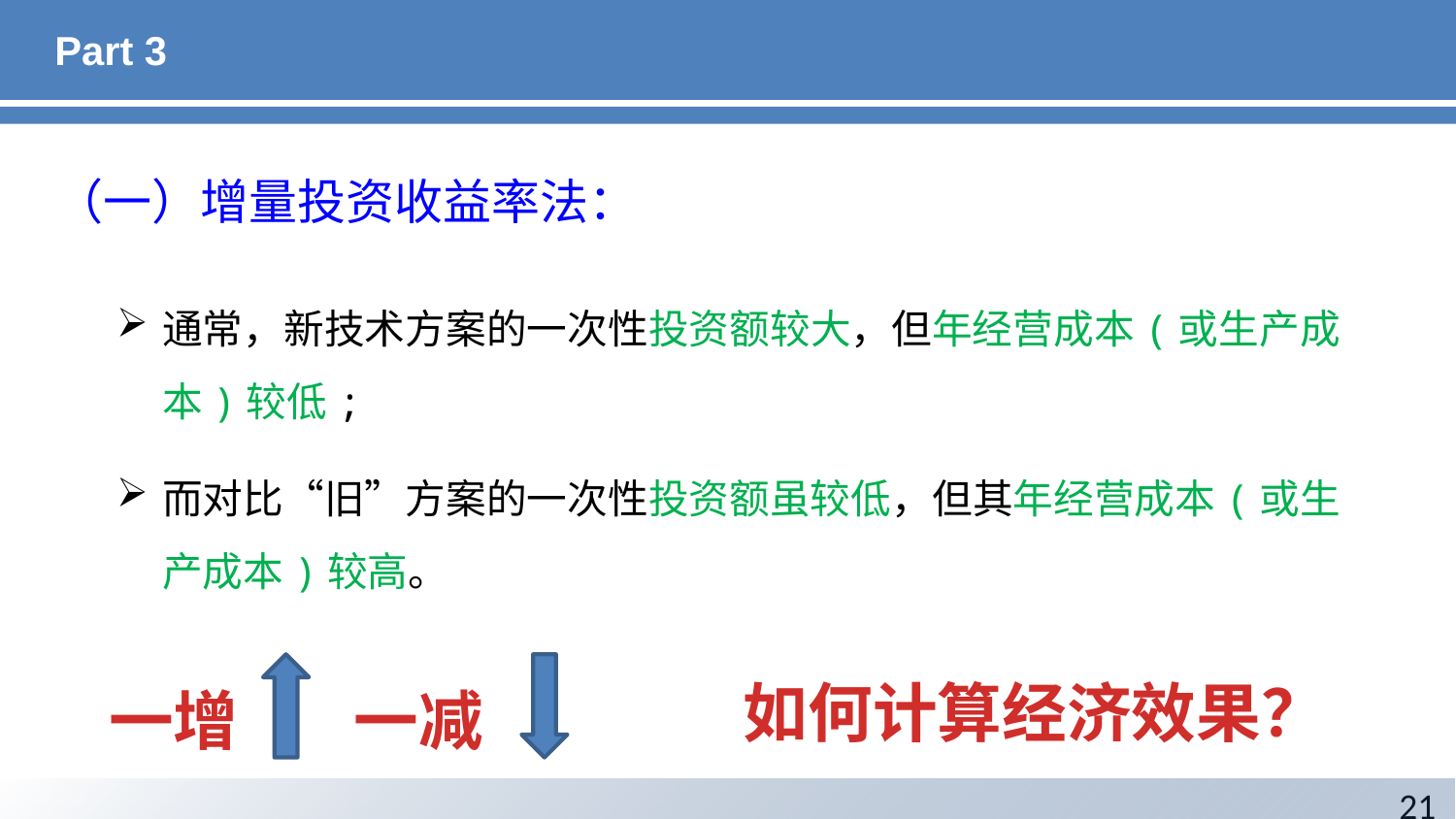

# Part 3

（一）增量投资收益率法：
通常，新技术方案的一次性投资额较大，但年经营成本(或生产成本)较低;
而对比“旧”方案的一次性投资额虽较低，但其年经营成本(或生产成本)较高。

如何计算经济效果？
一增
一减
21